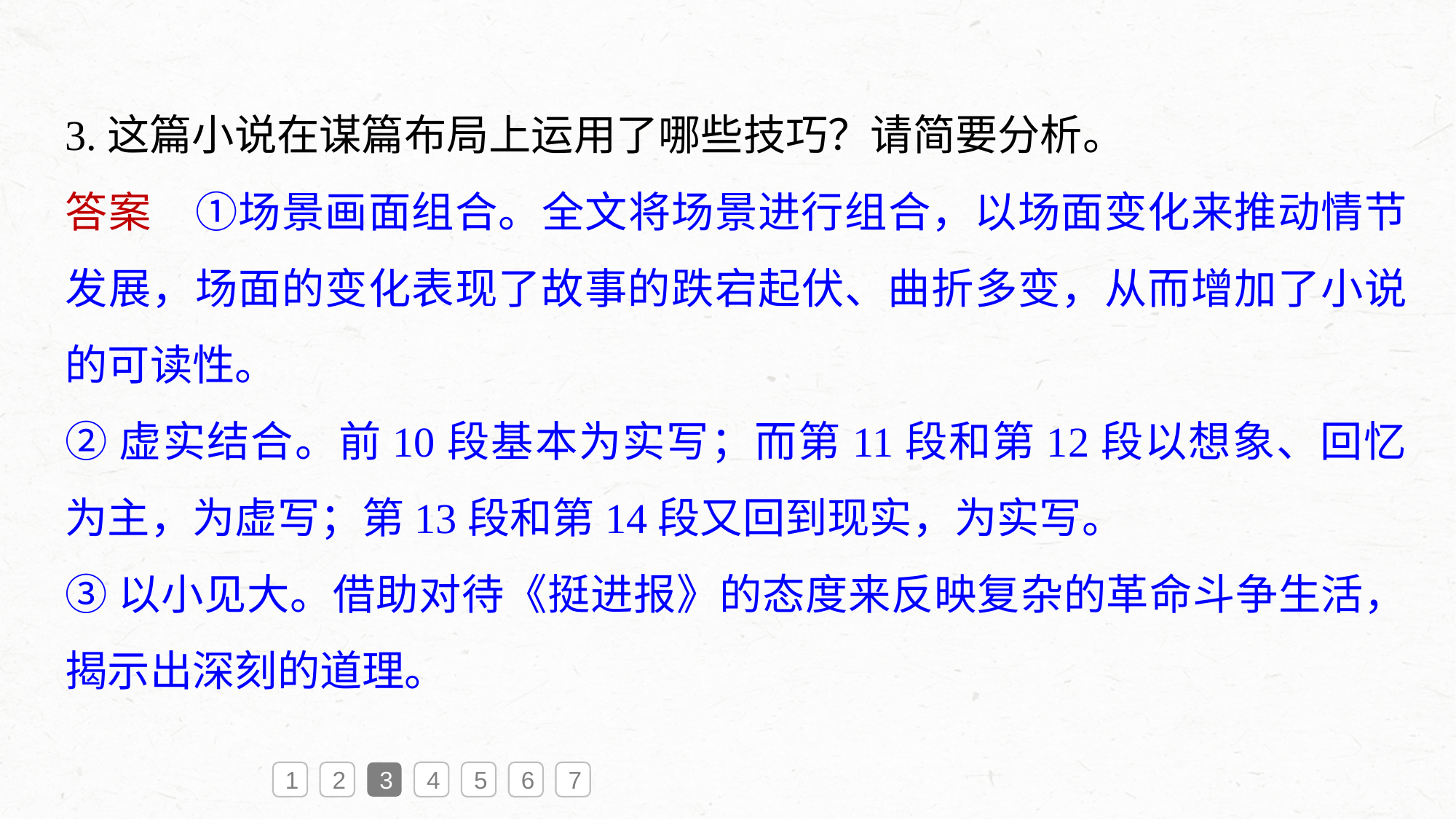

3.这篇小说在谋篇布局上运用了哪些技巧？请简要分析。
答案　①场景画面组合。全文将场景进行组合，以场面变化来推动情节发展，场面的变化表现了故事的跌宕起伏、曲折多变，从而增加了小说的可读性。
②虚实结合。前10段基本为实写；而第11段和第12段以想象、回忆为主，为虚写；第13段和第14段又回到现实，为实写。
③以小见大。借助对待《挺进报》的态度来反映复杂的革命斗争生活，揭示出深刻的道理。
1
2
3
4
5
6
7